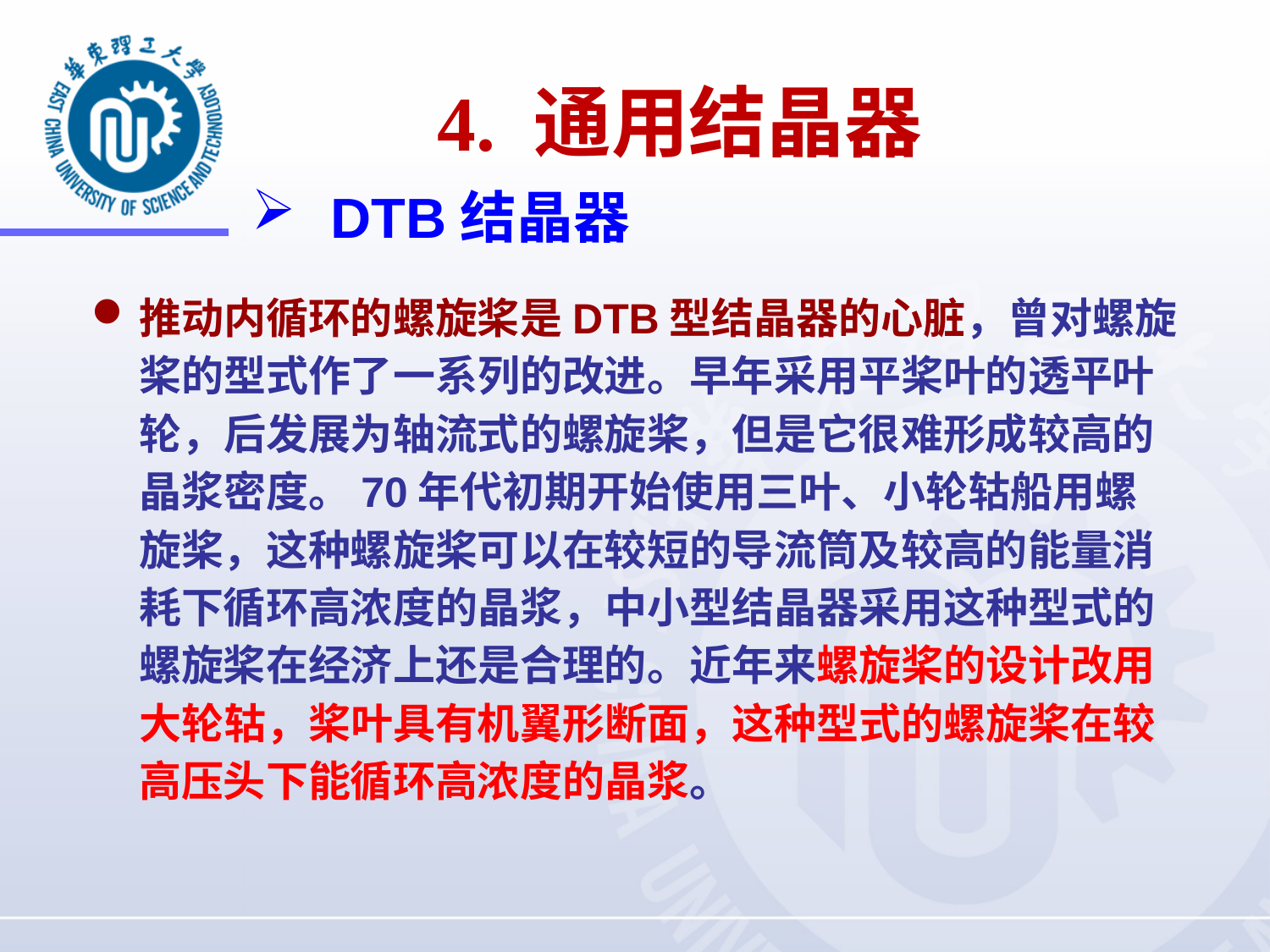

4. 通用结晶器
DTB结晶器
推动内循环的螺旋桨是DTB型结晶器的心脏，曾对螺旋桨的型式作了一系列的改进。早年采用平桨叶的透平叶轮，后发展为轴流式的螺旋桨，但是它很难形成较高的晶浆密度。70年代初期开始使用三叶、小轮轱船用螺旋桨，这种螺旋桨可以在较短的导流筒及较高的能量消耗下循环高浓度的晶浆，中小型结晶器采用这种型式的螺旋桨在经济上还是合理的。近年来螺旋桨的设计改用大轮轱，桨叶具有机翼形断面，这种型式的螺旋桨在较高压头下能循环高浓度的晶浆。